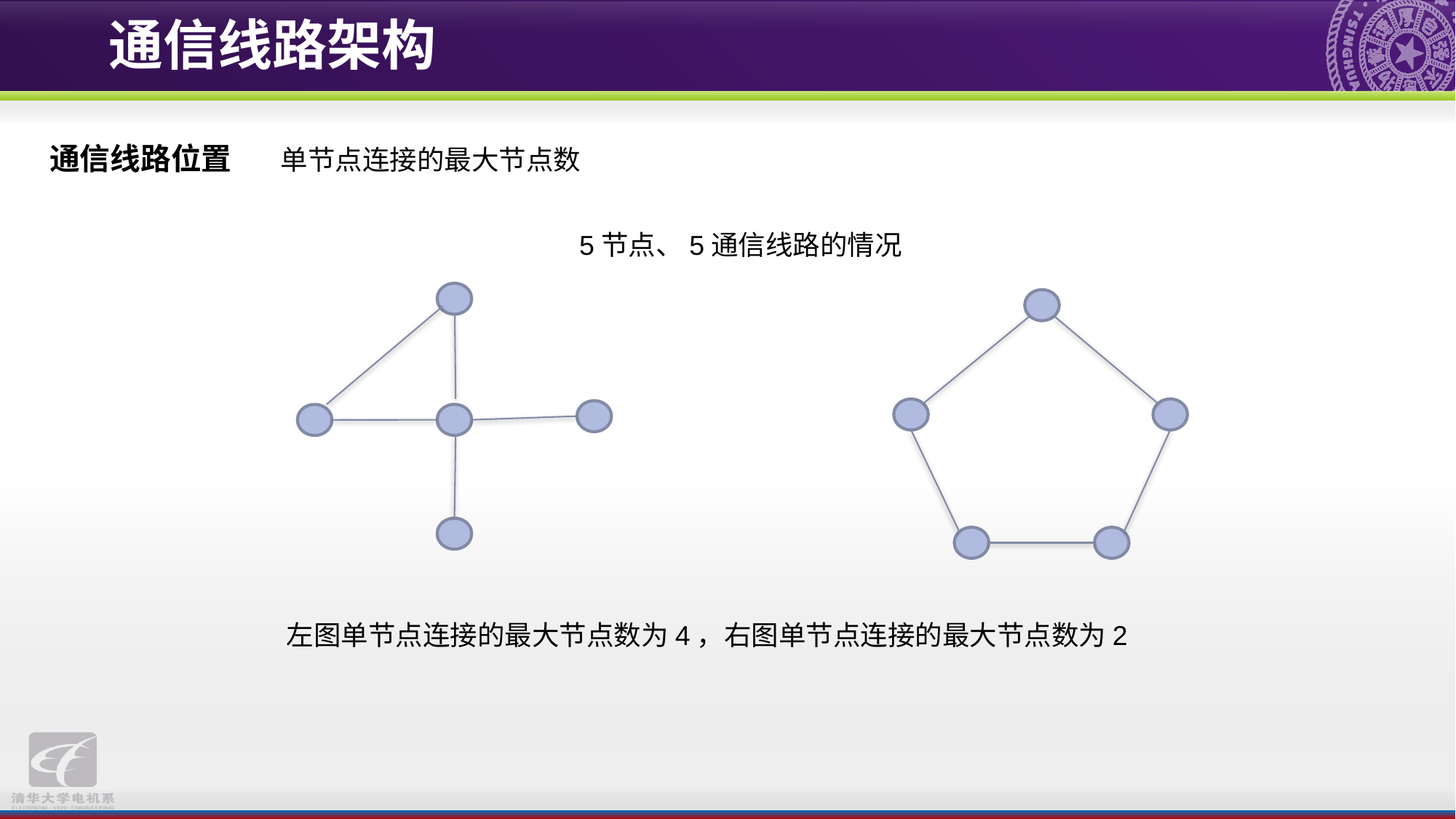

通信线路架构
通信线路位置
单节点连接的最大节点数
5节点、5通信线路的情况

左图单节点连接的最大节点数为4，右图单节点连接的最大节点数为2